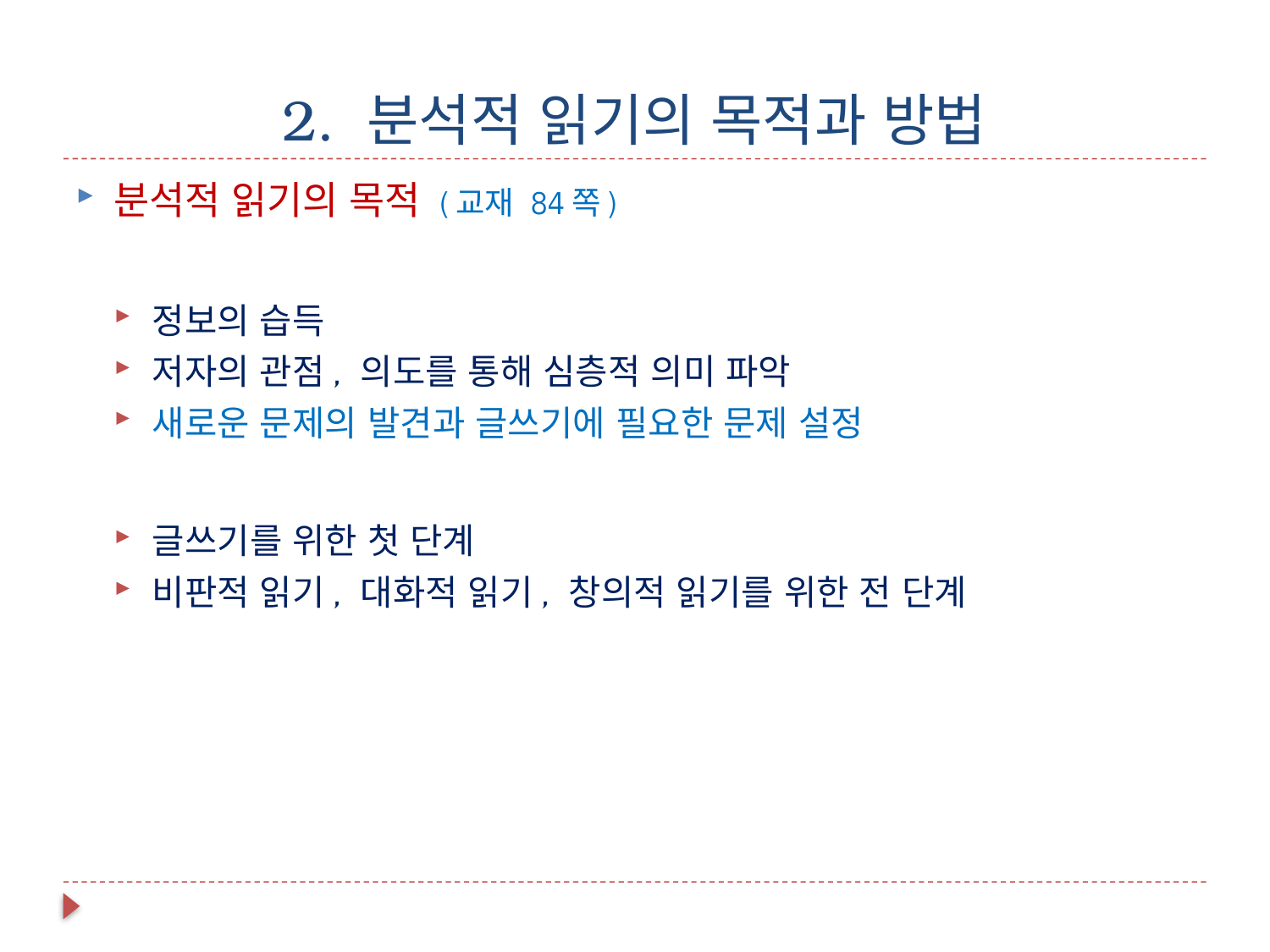

# 2. 분석적 읽기의 목적과 방법
분석적 읽기의 목적 (교재 84쪽)

정보의 습득
저자의 관점, 의도를 통해 심층적 의미 파악
새로운 문제의 발견과 글쓰기에 필요한 문제 설정

글쓰기를 위한 첫 단계
비판적 읽기, 대화적 읽기, 창의적 읽기를 위한 전 단계